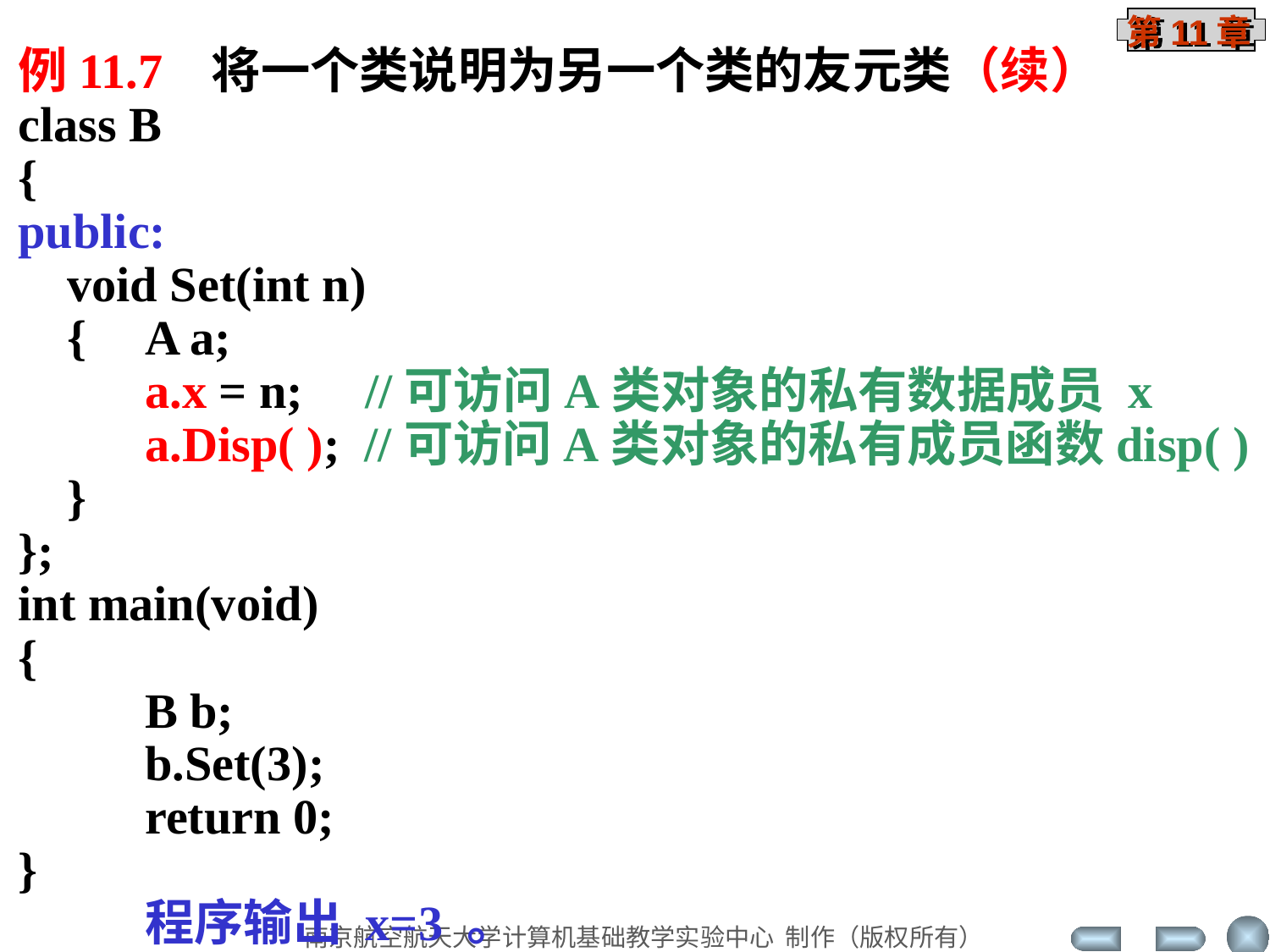

例11.7   将一个类说明为另一个类的友元类（续）
class B
{
public:
    void Set(int n)
    {	A a;
  	a.x = n;     //可访问A类对象的私有数据成员 x
	a.Disp( );  //可访问A类对象的私有成员函数disp( )
    }
};
int main(void)
{
	B b;
	b.Set(3);
	return 0;
}
	程序输出 x=3 。